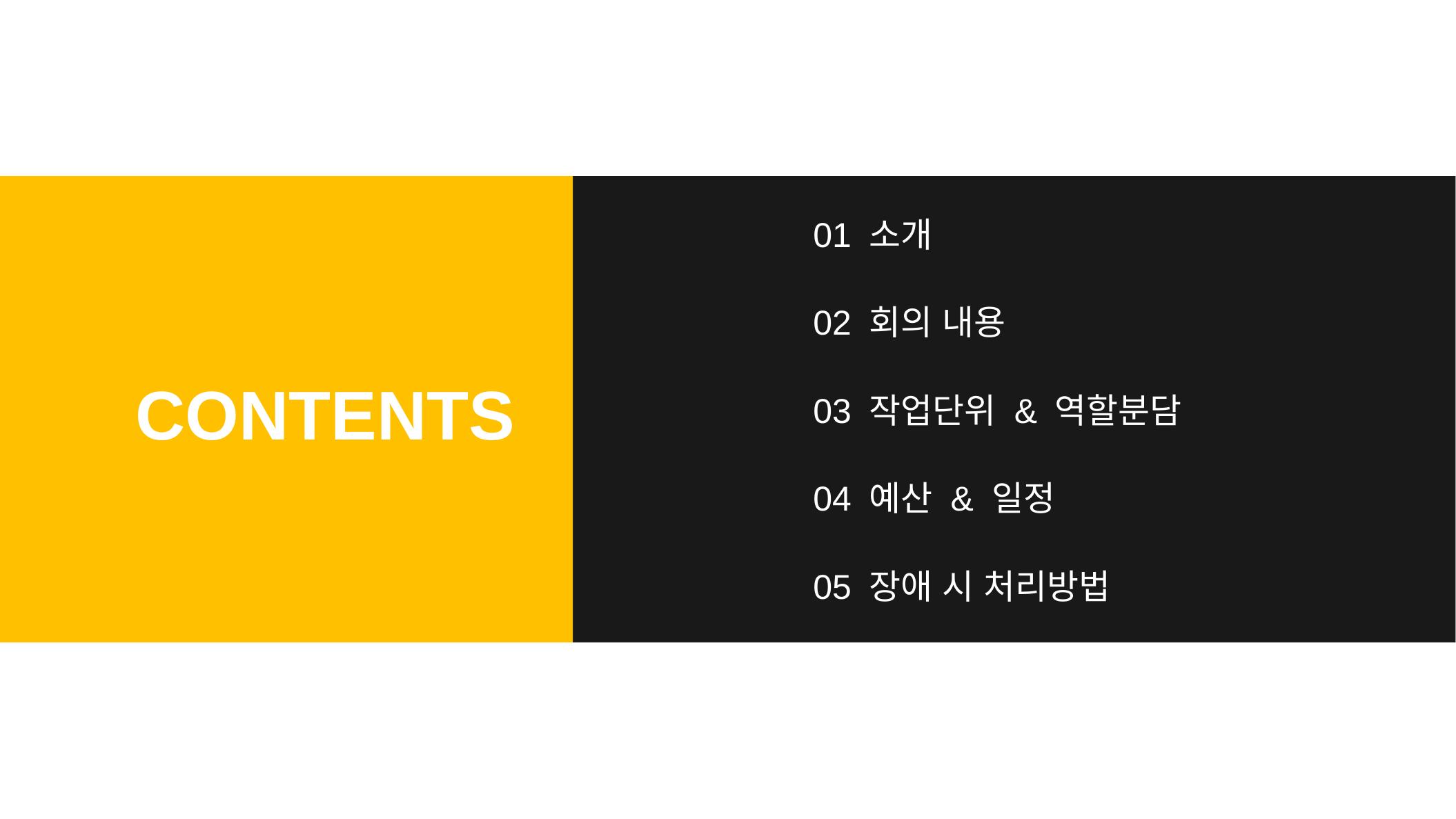

01 소개
02 회의 내용
03 작업단위 & 역할분담
04 예산 & 일정
05 장애 시 처리방법
CONTENTS